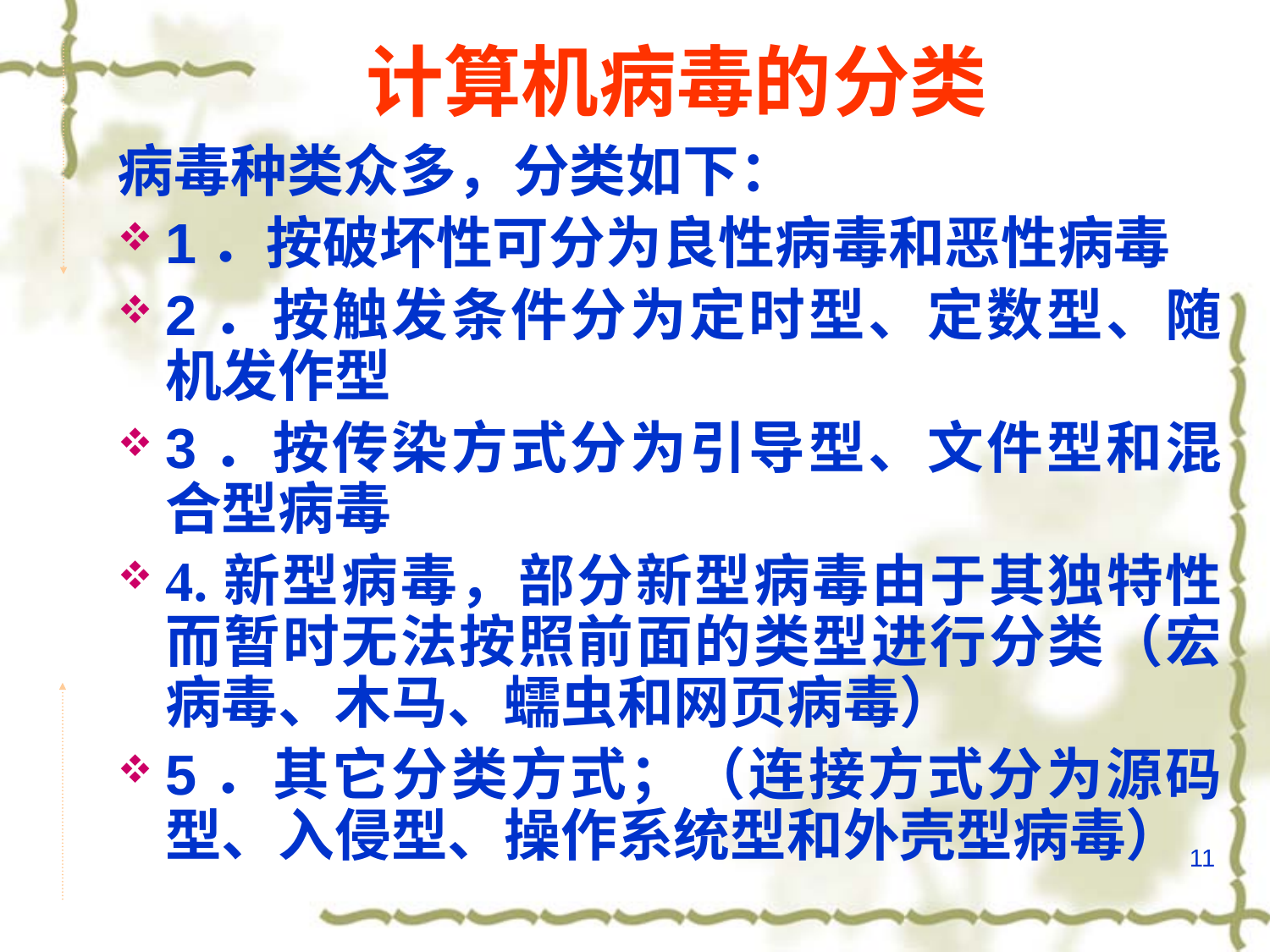

# 计算机病毒的分类
病毒种类众多，分类如下：
1．按破坏性可分为良性病毒和恶性病毒
2．按触发条件分为定时型、定数型、随机发作型
3．按传染方式分为引导型、文件型和混合型病毒
4.新型病毒，部分新型病毒由于其独特性而暂时无法按照前面的类型进行分类（宏病毒、木马、蠕虫和网页病毒）
5．其它分类方式；（连接方式分为源码型、入侵型、操作系统型和外壳型病毒）
11